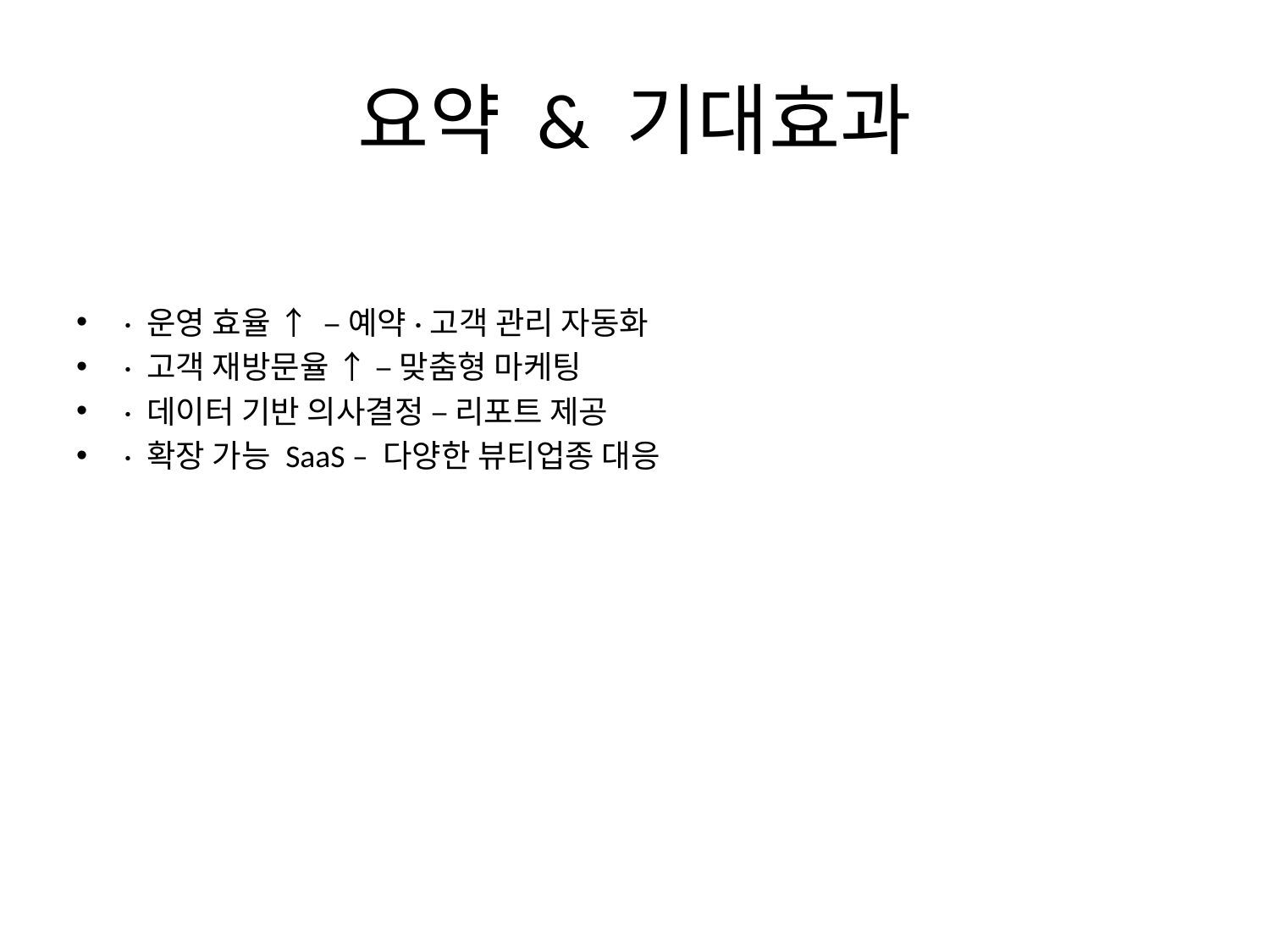

# 요약 & 기대효과

· 운영 효율 ↑  – 예약·고객 관리 자동화
· 고객 재방문율 ↑ – 맞춤형 마케팅
· 데이터 기반 의사결정 – 리포트 제공
· 확장 가능 SaaS – 다양한 뷰티업종 대응